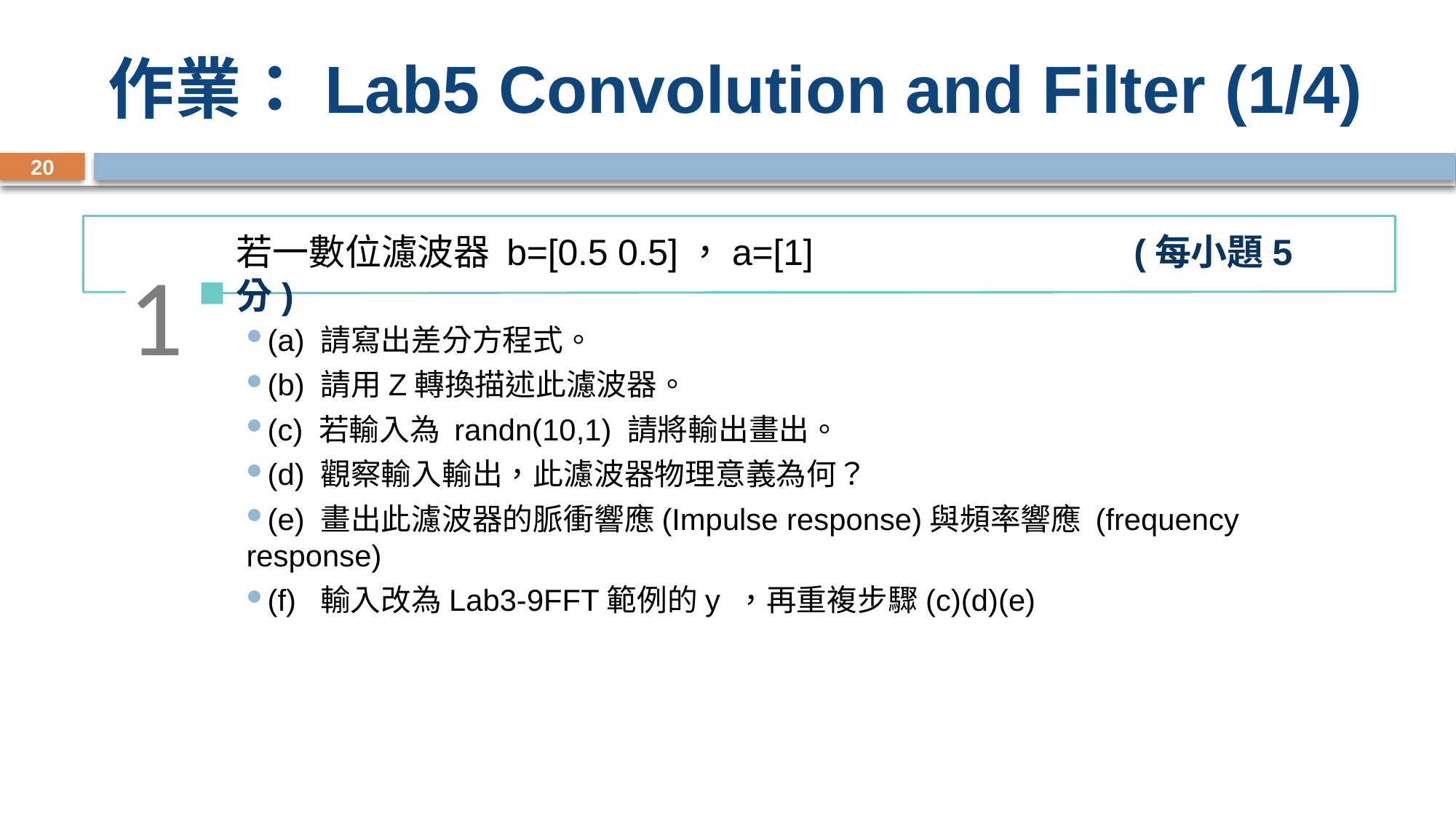

# 作業：Lab5 Convolution and Filter (1/4)
20

若一數位濾波器 b=[0.5 0.5]，a=[1]                                (每小題5分)
1

(a) 請寫出差分方程式。
(b) 請用Z轉換描述此濾波器。
(c) 若輸入為 randn(10,1) 請將輸出畫出。
(d) 觀察輸入輸出，此濾波器物理意義為何？
(e) 畫出此濾波器的脈衝響應(Impulse response)與頻率響應 (frequency response)
(f)  輸入改為Lab3-9FFT範例的y ，再重複步驟(c)(d)(e)